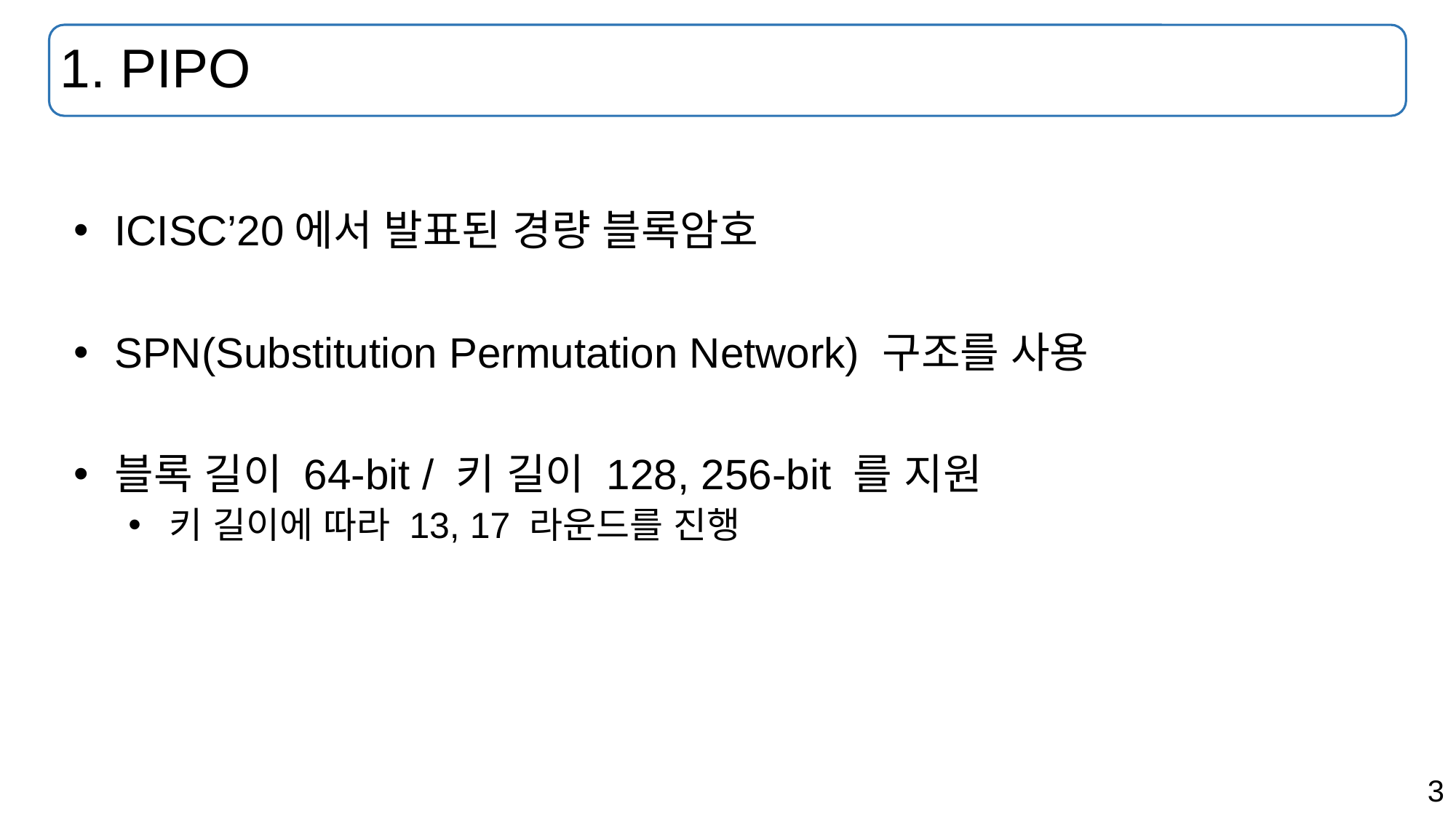

# 1. PIPO

ICISC’20에서 발표된 경량 블록암호

SPN(Substitution Permutation Network) 구조를 사용

블록 길이 64-bit / 키 길이 128, 256-bit 를 지원
키 길이에 따라 13, 17 라운드를 진행